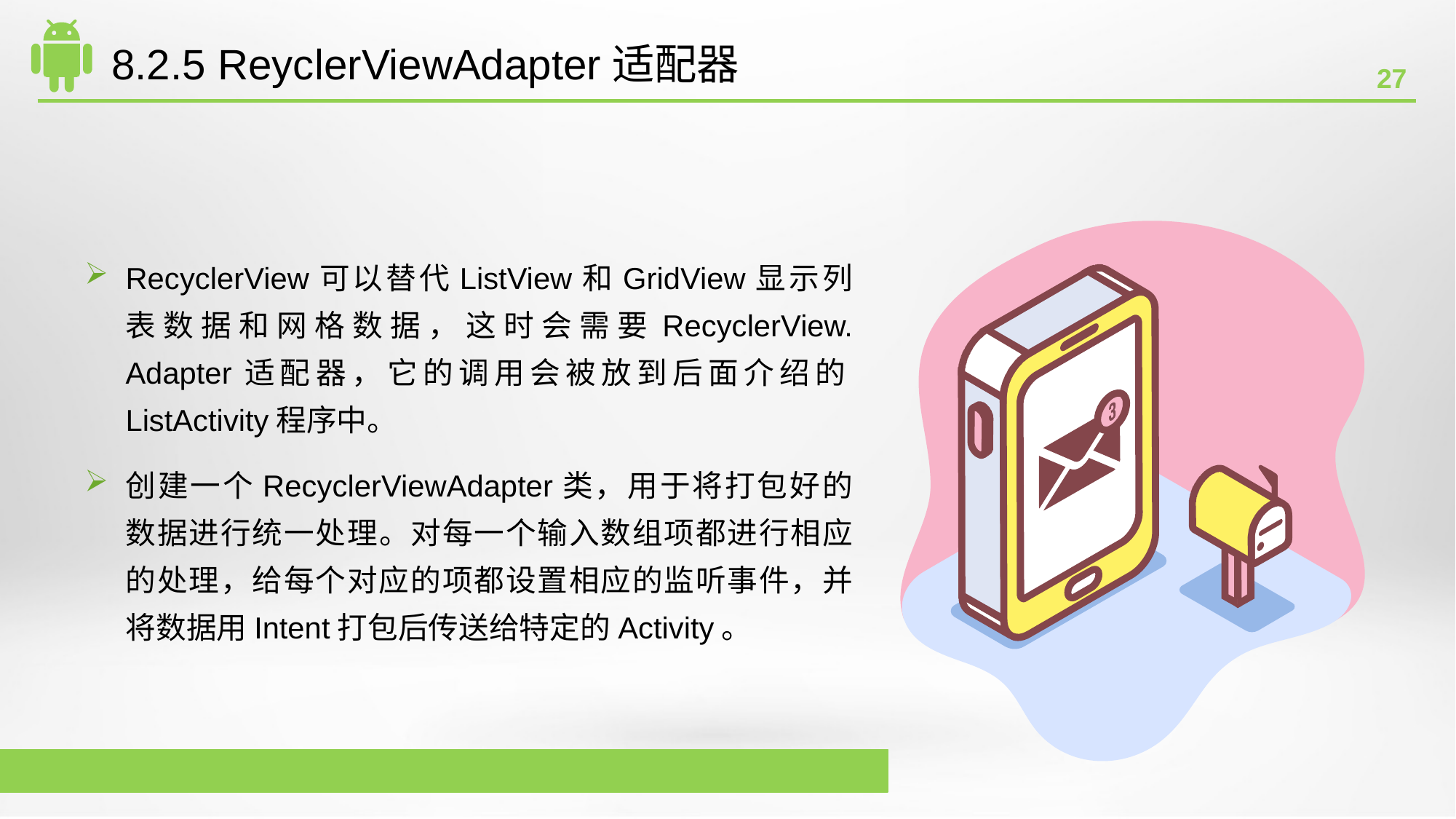

# 8.2.5 ReyclerViewAdapter适配器

RecyclerView可以替代ListView和GridView显示列表数据和网格数据，这时会需要RecyclerView. Adapter适配器，它的调用会被放到后面介绍的ListActivity程序中。
创建一个RecyclerViewAdapter类，用于将打包好的数据进行统一处理。对每一个输入数组项都进行相应的处理，给每个对应的项都设置相应的监听事件，并将数据用Intent打包后传送给特定的Activity。